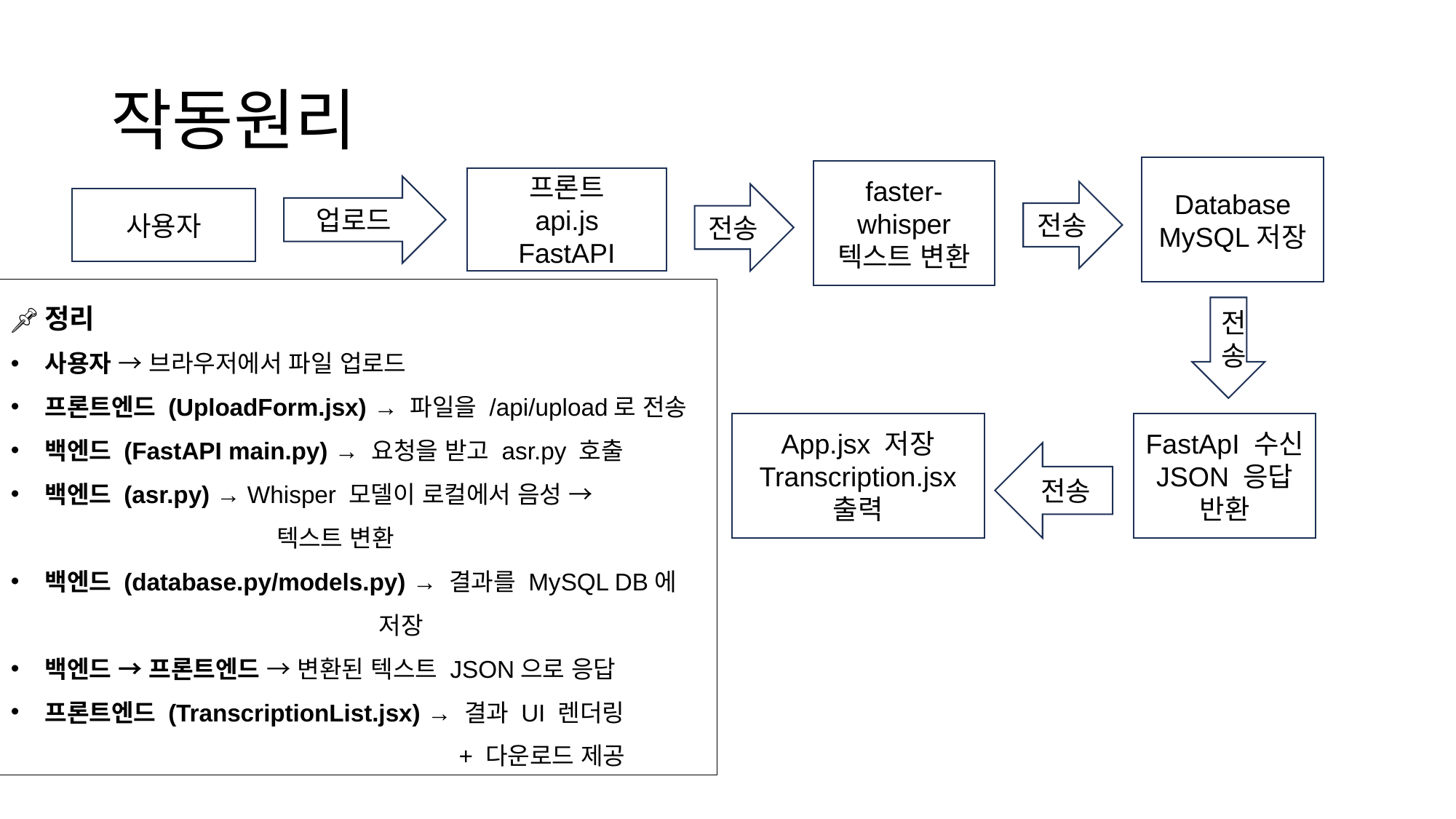

# 작동원리
Database
MySQL저장
faster-whisper
텍스트 변환
프론트
api.js
FastAPI
업로드
전송
전송
사용자
📌정리
사용자 → 브라우저에서 파일 업로드
프론트엔드 (UploadForm.jsx) → 파일을 /api/upload로 전송
백엔드 (FastAPI main.py) → 요청을 받고 asr.py 호출
백엔드 (asr.py) → Whisper 모델이 로컬에서 음성 → 			  텍스트 변환
백엔드 (database.py/models.py) → 결과를 MySQL DB에 				 저장
백엔드 → 프론트엔드 → 변환된 텍스트 JSON으로 응답
프론트엔드 (TranscriptionList.jsx) → 결과 UI 렌더링 				            + 다운로드 제공
전송
App.jsx 저장
Transcription.jsx 출력
FastApI 수신
JSON 응답 반환
전송